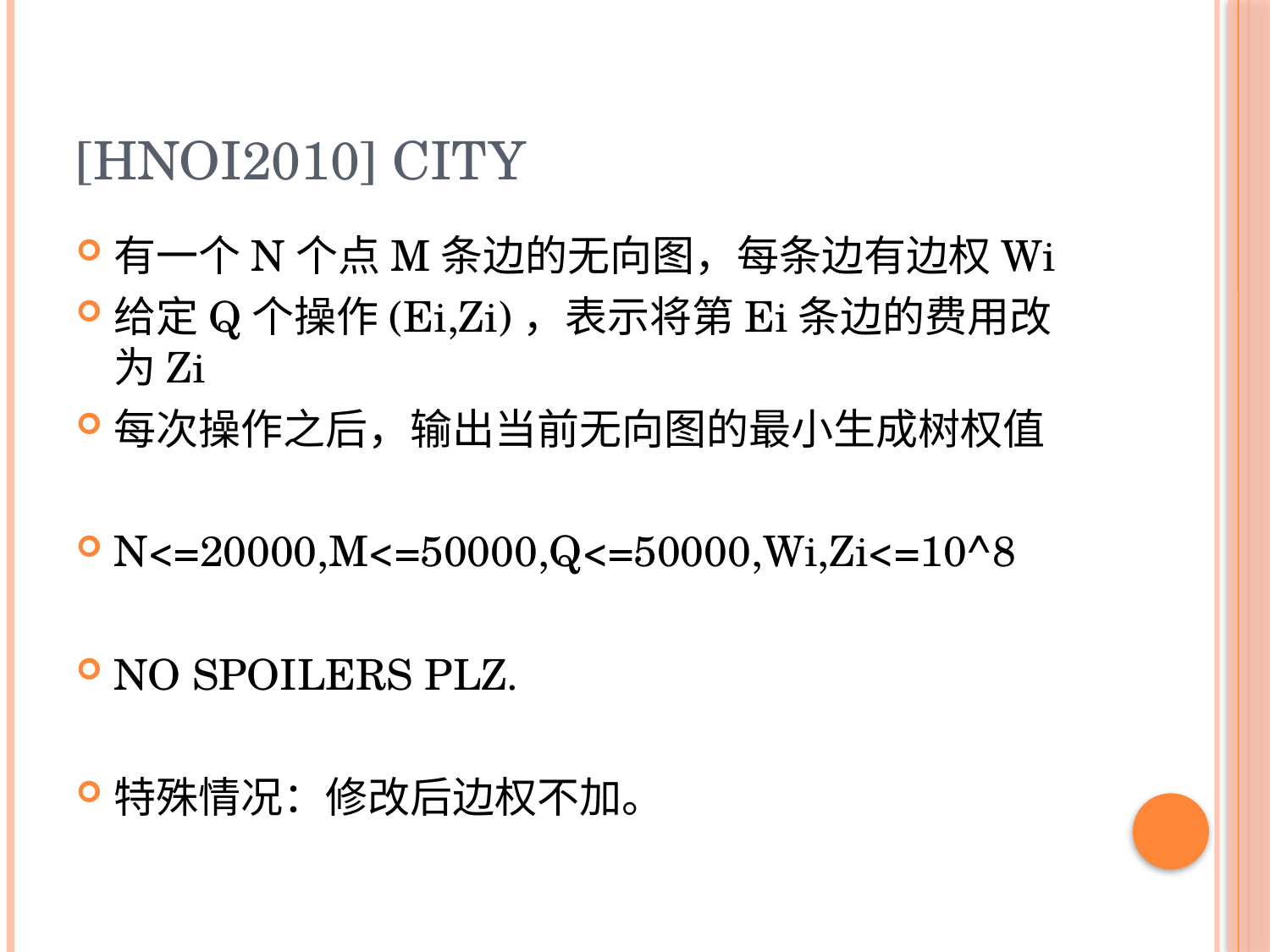

# [HNOI2010] City
有一个N个点M条边的无向图，每条边有边权Wi
给定Q个操作(Ei,Zi)，表示将第Ei条边的费用改为Zi
每次操作之后，输出当前无向图的最小生成树权值

N<=20000,M<=50000,Q<=50000,Wi,Zi<=10^8

NO SPOILERS PLZ.

特殊情况：修改后边权不加。